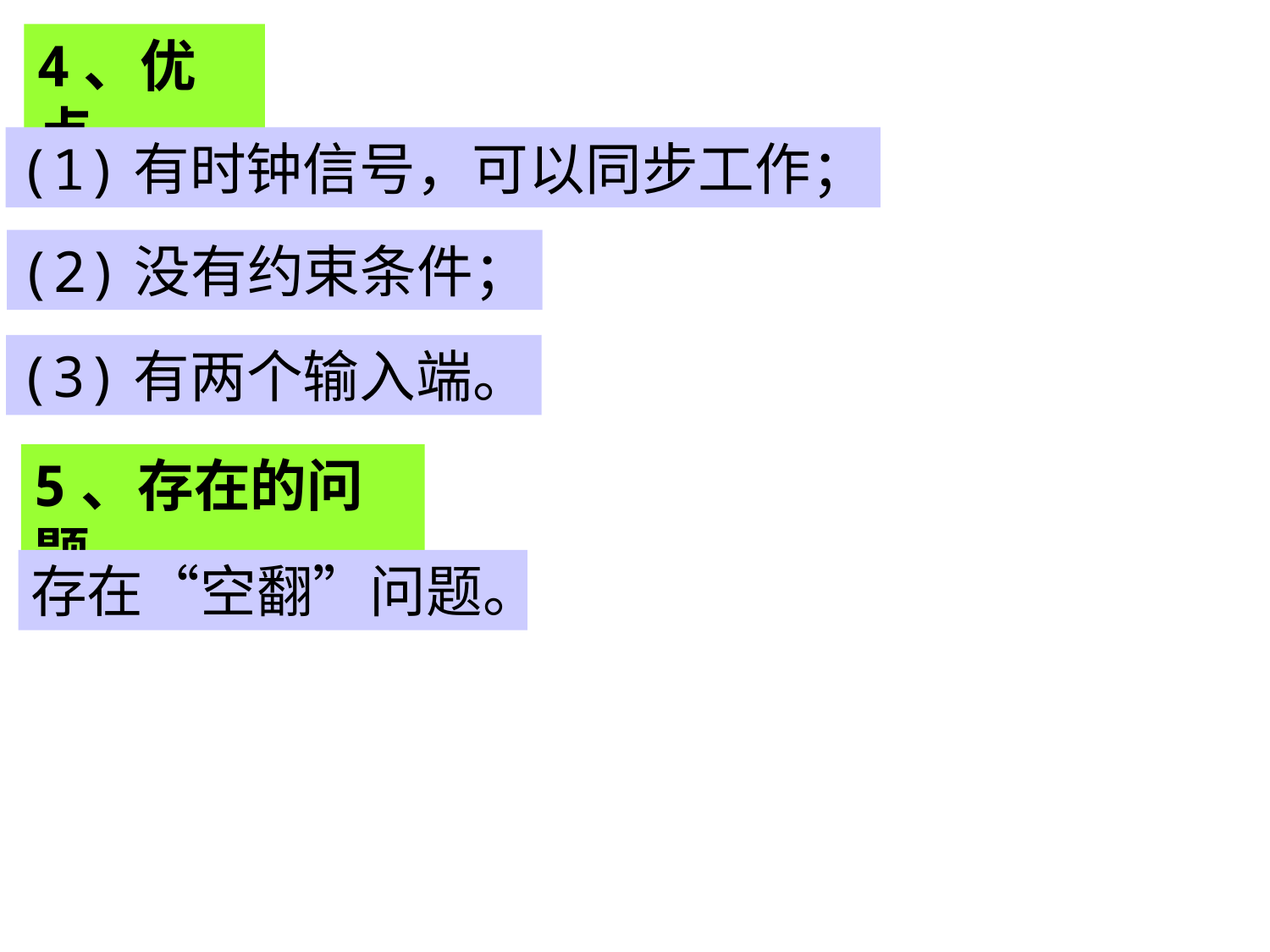

4、优点
(1)有时钟信号，可以同步工作；
(2)没有约束条件；
(3)有两个输入端。
5、存在的问题
存在“空翻”问题。
45